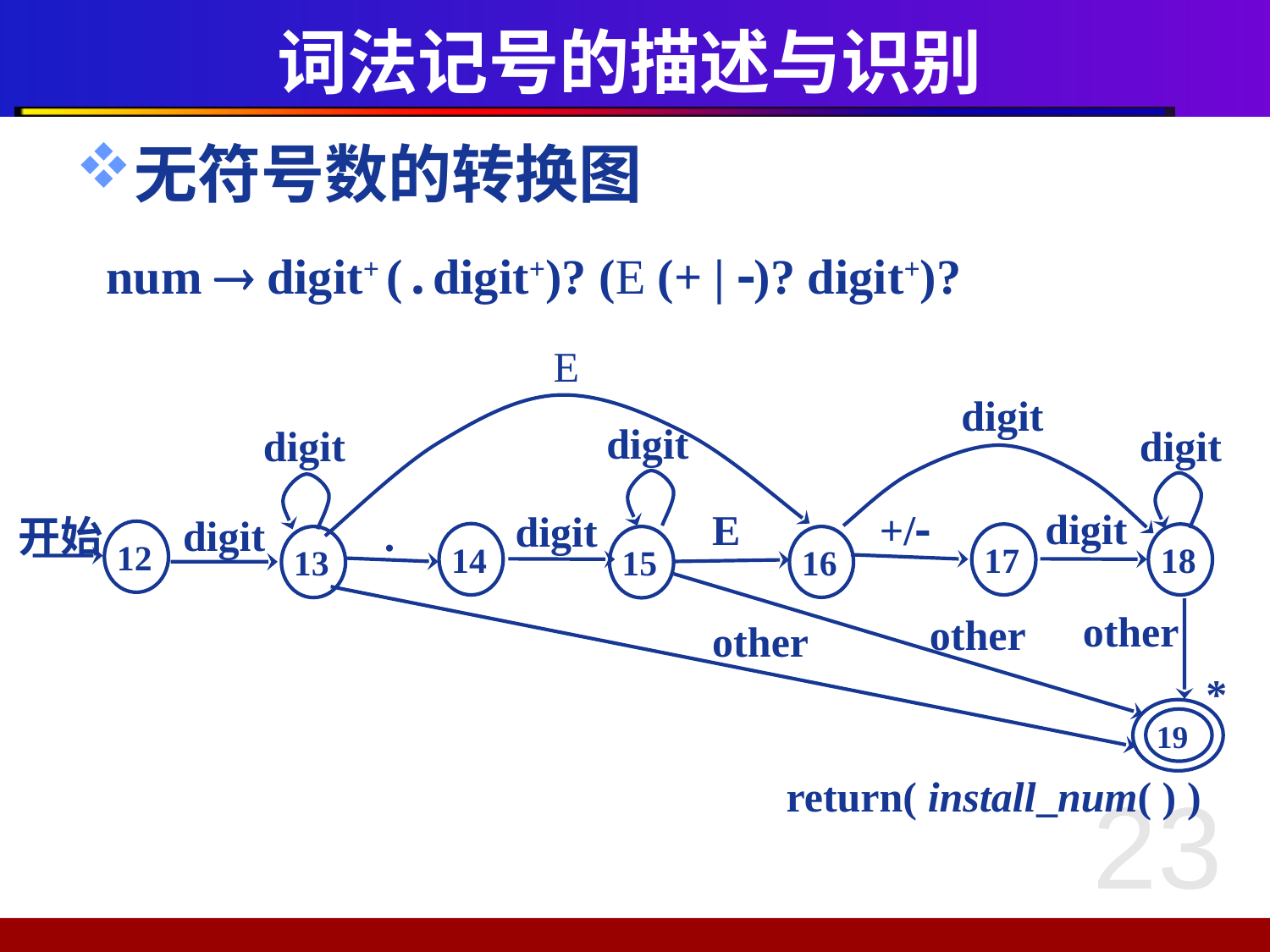

# 词法记号的描述与识别
无符号数的转换图
num → digit+ (.digit+)? (E (+ | −)? digit+)?
E
digit

digit
digit
digit

digit
E
+/−
digit
digit
.
12
14
17
18
13
15
16

other
other
other
*

19
return( install_num( ) )
开始
23